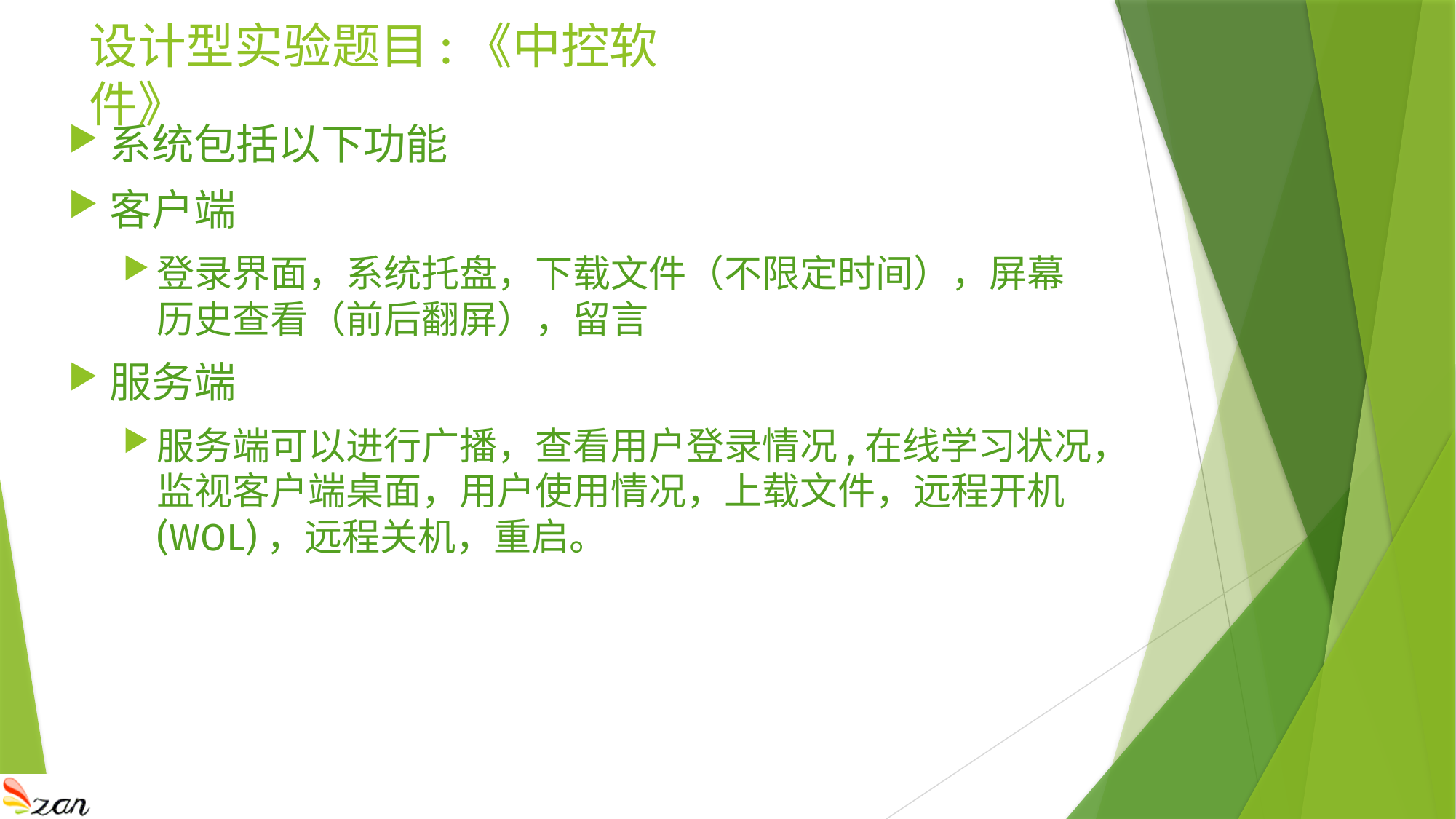

# 设计型实验题目:《中控软件》
系统包括以下功能
客户端
登录界面，系统托盘，下载文件（不限定时间），屏幕历史查看（前后翻屏），留言
服务端
服务端可以进行广播，查看用户登录情况,在线学习状况，监视客户端桌面，用户使用情况，上载文件，远程开机(WOL)，远程关机，重启。